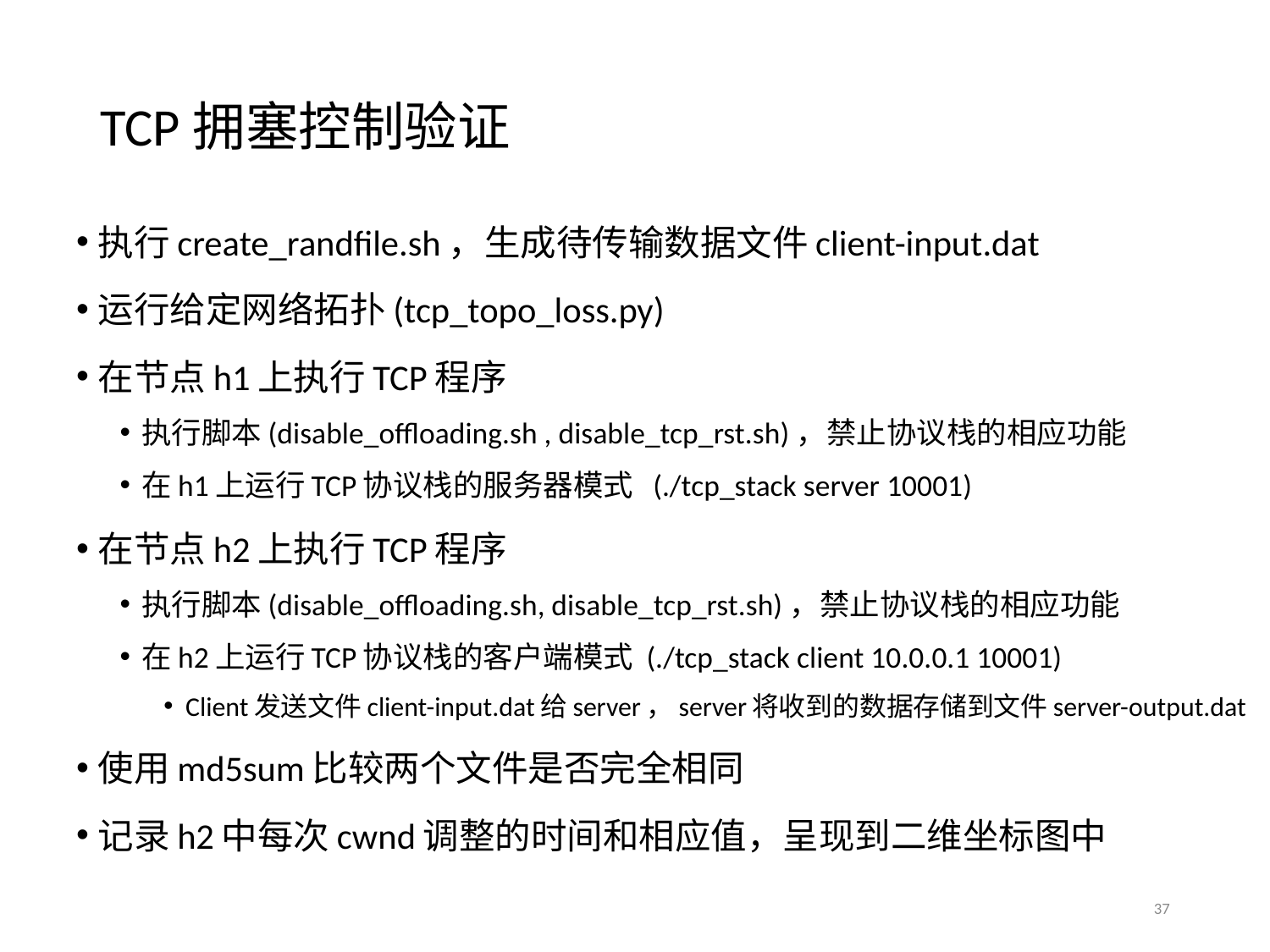

# TCP拥塞控制验证
执行create_randfile.sh，生成待传输数据文件client-input.dat
运行给定网络拓扑(tcp_topo_loss.py)
在节点h1上执行TCP程序
执行脚本(disable_offloading.sh , disable_tcp_rst.sh)，禁止协议栈的相应功能
在h1上运行TCP协议栈的服务器模式  (./tcp_stack server 10001)
在节点h2上执行TCP程序
执行脚本(disable_offloading.sh, disable_tcp_rst.sh)，禁止协议栈的相应功能
在h2上运行TCP协议栈的客户端模式 (./tcp_stack client 10.0.0.1 10001)
Client发送文件client-input.dat给server，server将收到的数据存储到文件server-output.dat
使用md5sum比较两个文件是否完全相同
记录h2中每次cwnd调整的时间和相应值，呈现到二维坐标图中
37